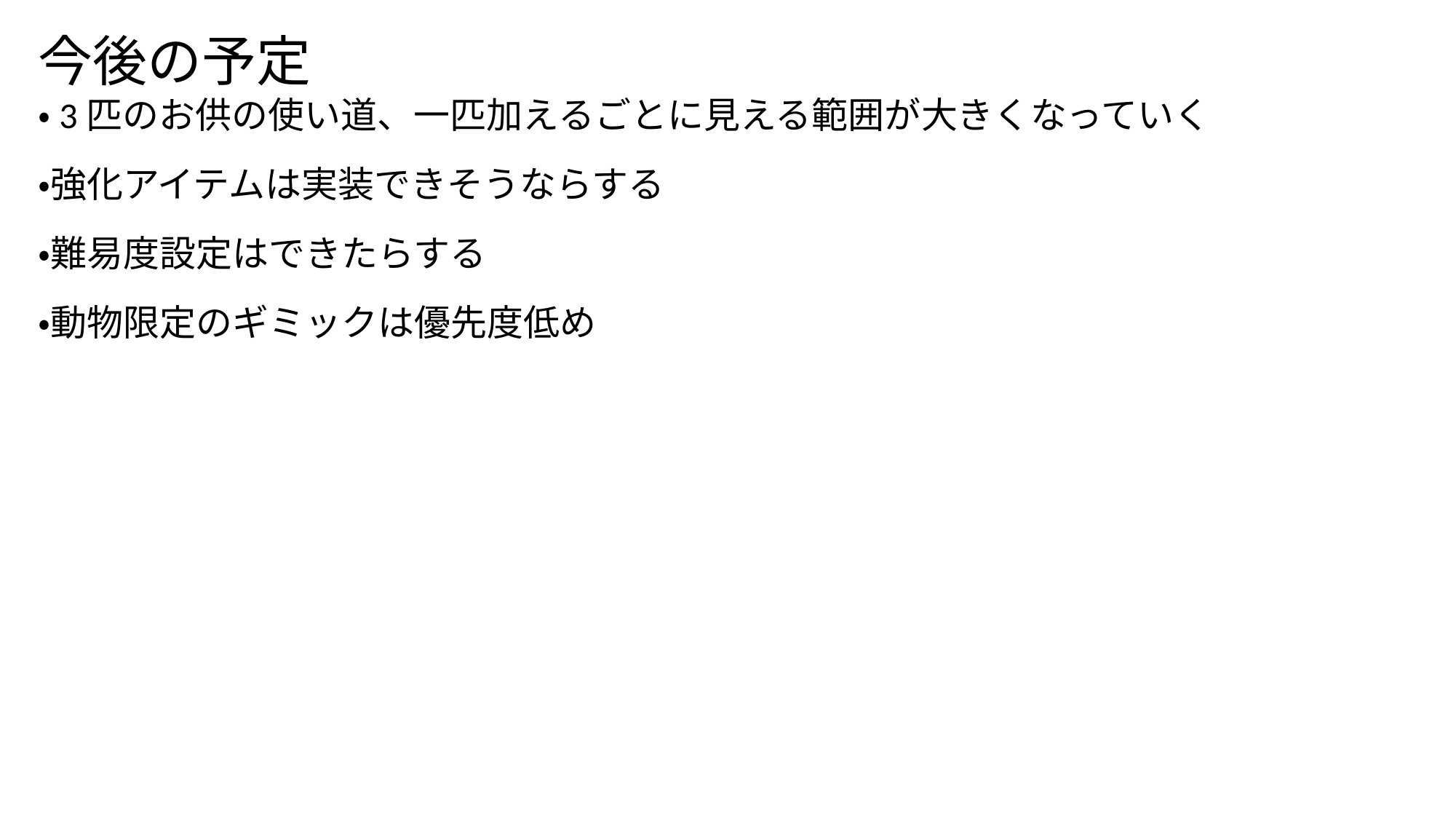

今後の予定
・3匹のお供の使い道、一匹加えるごとに見える範囲が大きくなっていく

・強化アイテムは実装できそうならする

・難易度設定はできたらする

・動物限定のギミックは優先度低め